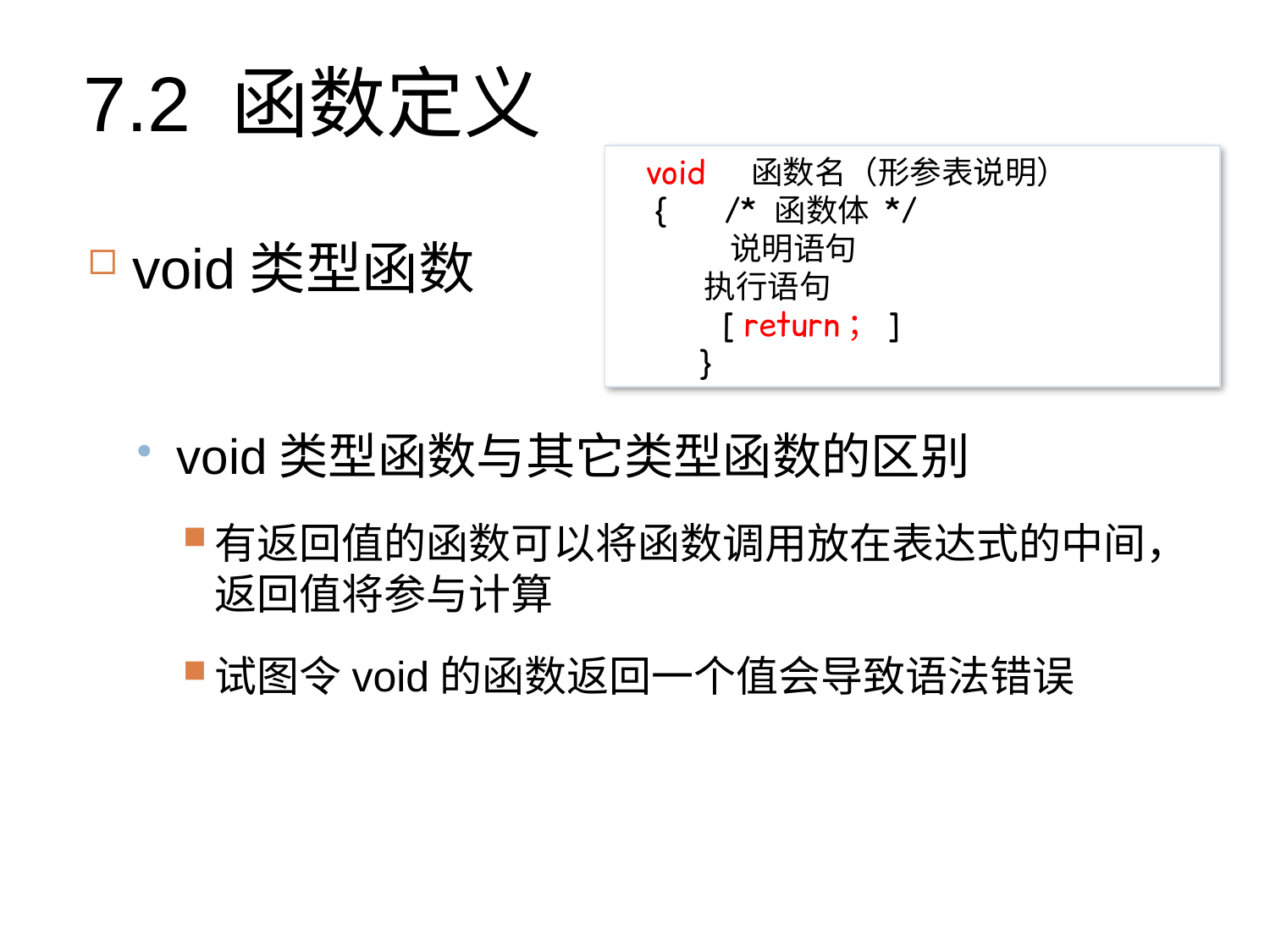

7.2 函数定义
   void    函数名（形参表说明）
    {      /* 函数体 */
           说明语句
           执行语句
           [ return；]
　      }
void类型函数

void类型函数与其它类型函数的区别
有返回值的函数可以将函数调用放在表达式的中间，返回值将参与计算
试图令void的函数返回一个值会导致语法错误